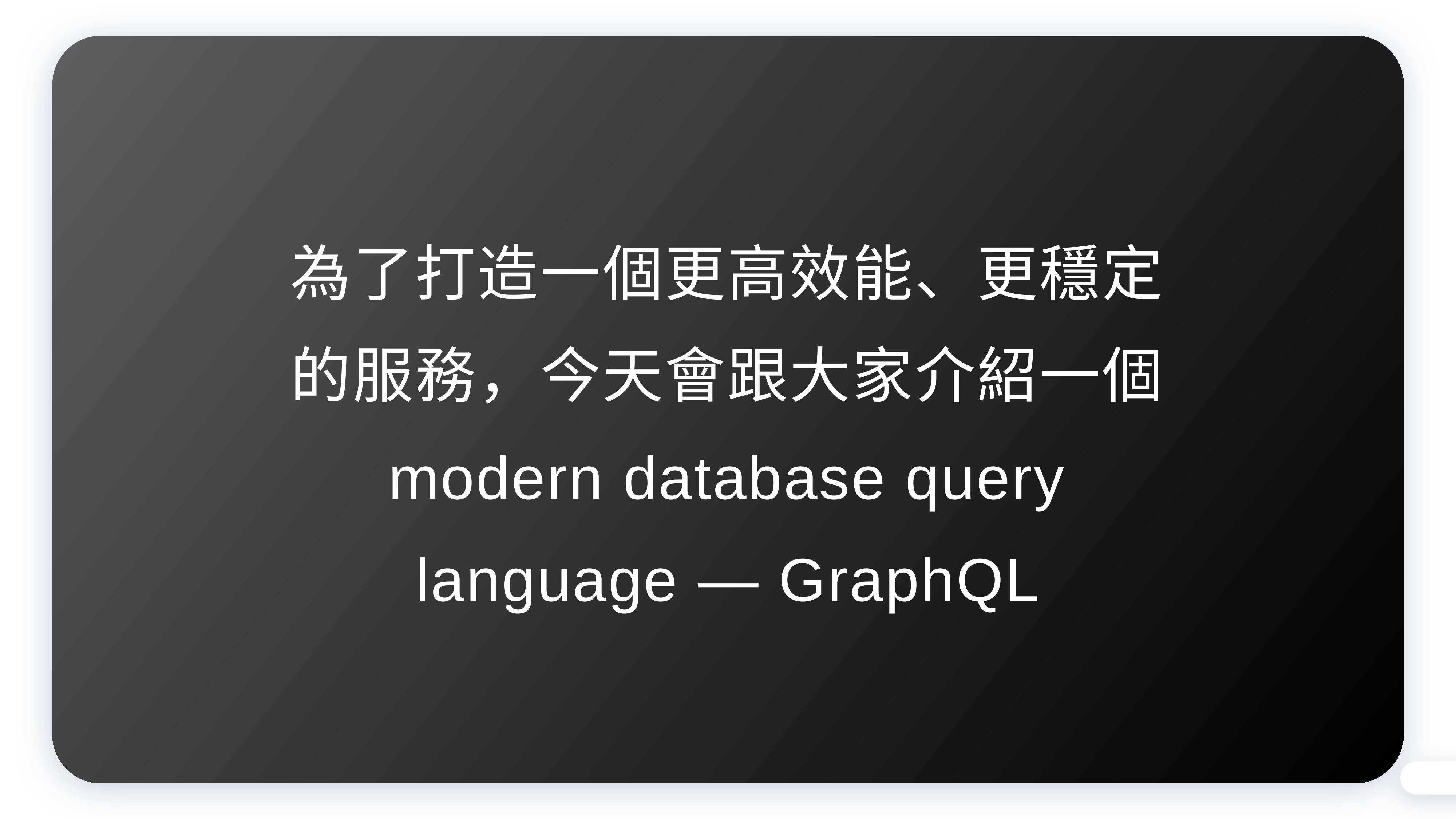

為了打造一個更高效能、更穩定的服務，今天會跟大家介紹一個 modern database query language — GraphQL
3